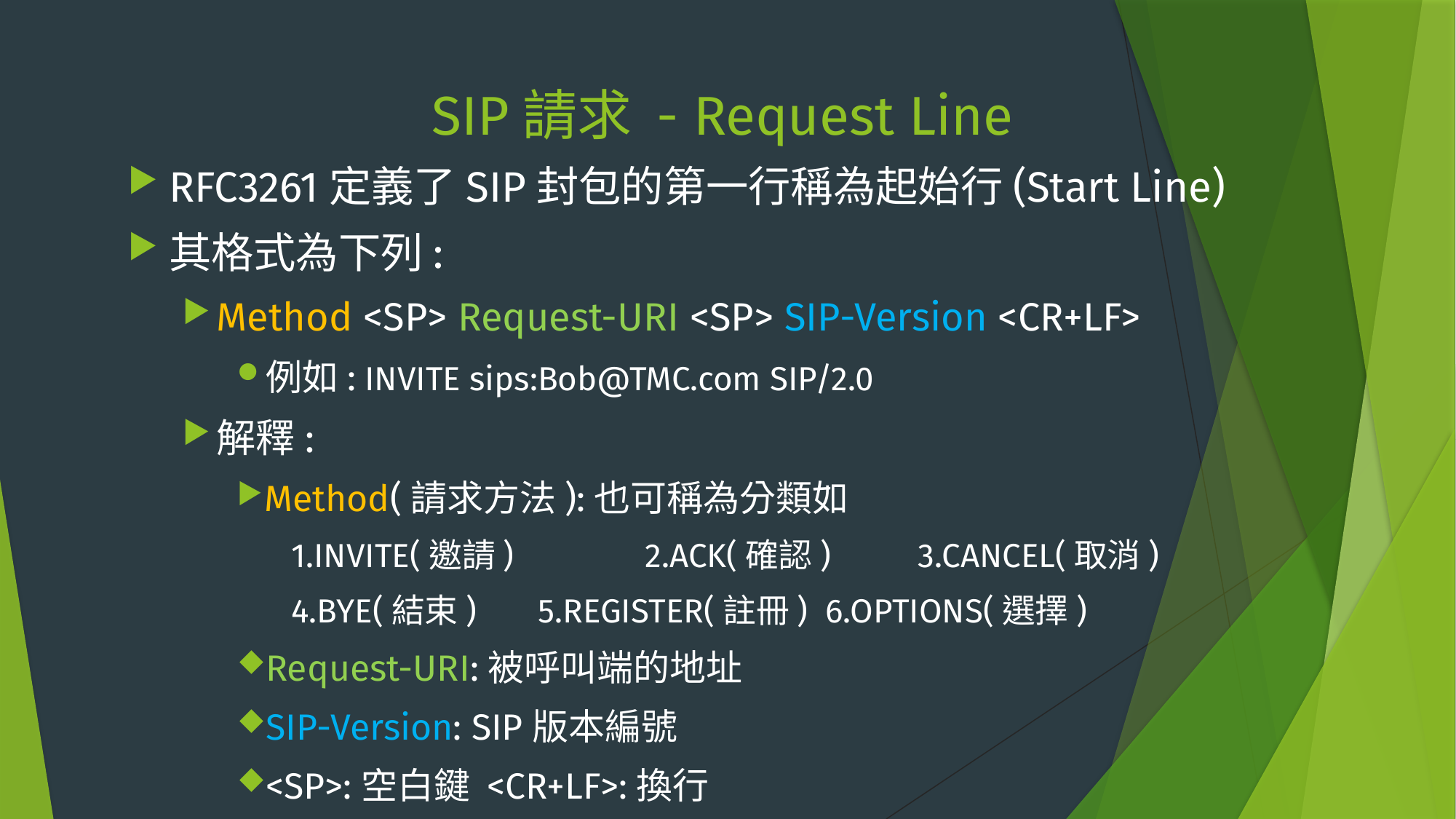

# SIP請求 - Request Line
RFC3261定義了SIP封包的第一行稱為起始行(Start Line)
其格式為下列:
Method <SP> Request-URI <SP> SIP-Version <CR+LF>
例如: INVITE sips:Bob@TMC.com SIP/2.0
解釋:
Method(請求方法):也可稱為分類如
1.INVITE(邀請)	   2.ACK(確認)          3.CANCEL(取消)
4.BYE(結束)       5.REGISTER(註冊)  6.OPTIONS(選擇)
Request-URI:被呼叫端的地址
SIP-Version: SIP版本編號
<SP>:空白鍵 <CR+LF>:換行